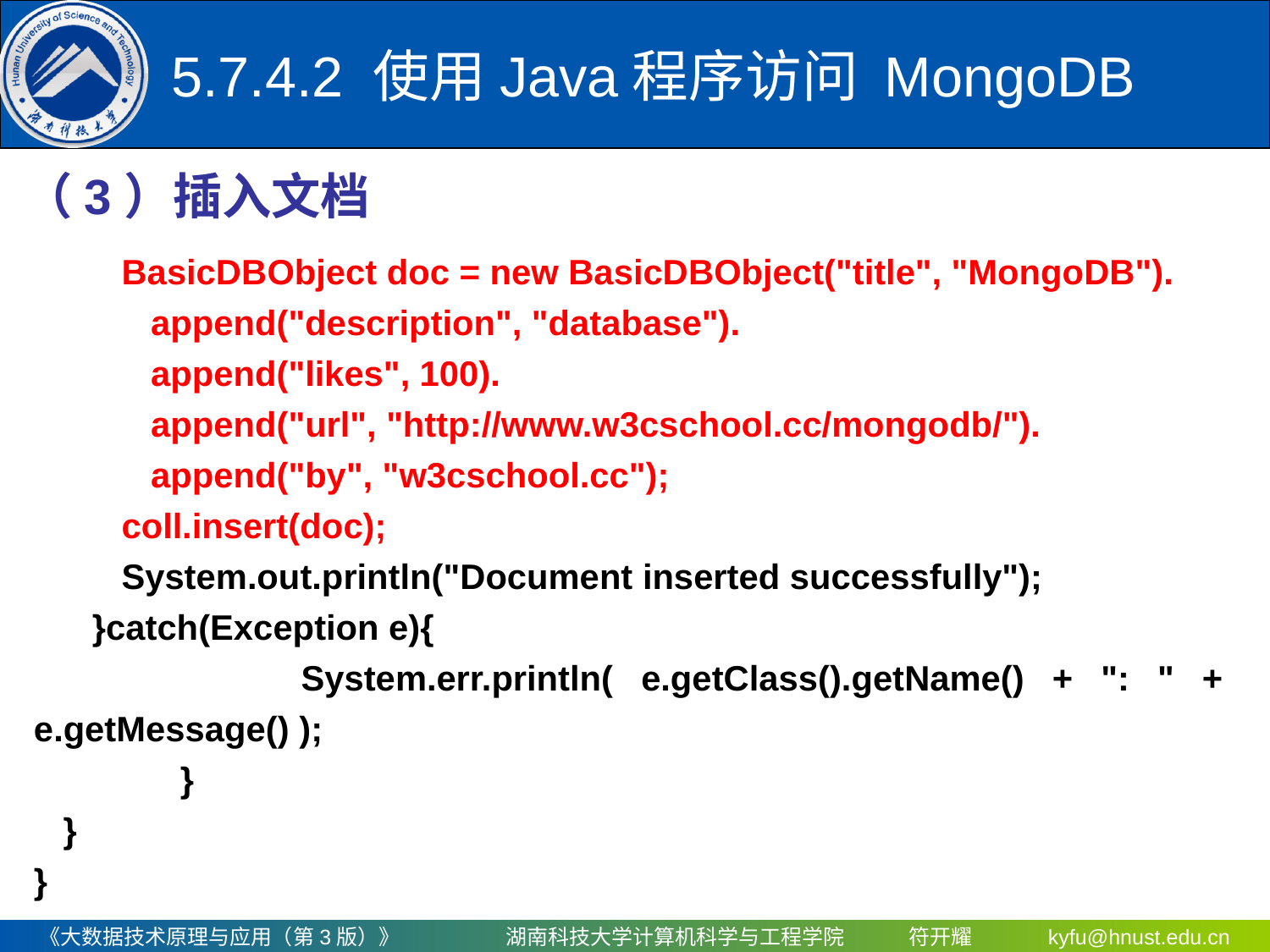

5.7.4.2 使用Java程序访问 MongoDB
（3）插入文档
         BasicDBObject doc = new BasicDBObject("title", "MongoDB").
            append("description", "database").
            append("likes", 100).
            append("url", "http://www.w3cschool.cc/mongodb/").
            append("by", "w3cschool.cc");
         coll.insert(doc);
         System.out.println("Document inserted successfully");
      }catch(Exception e){
	     System.err.println( e.getClass().getName() + ": " + e.getMessage() );
	  }
   }
}